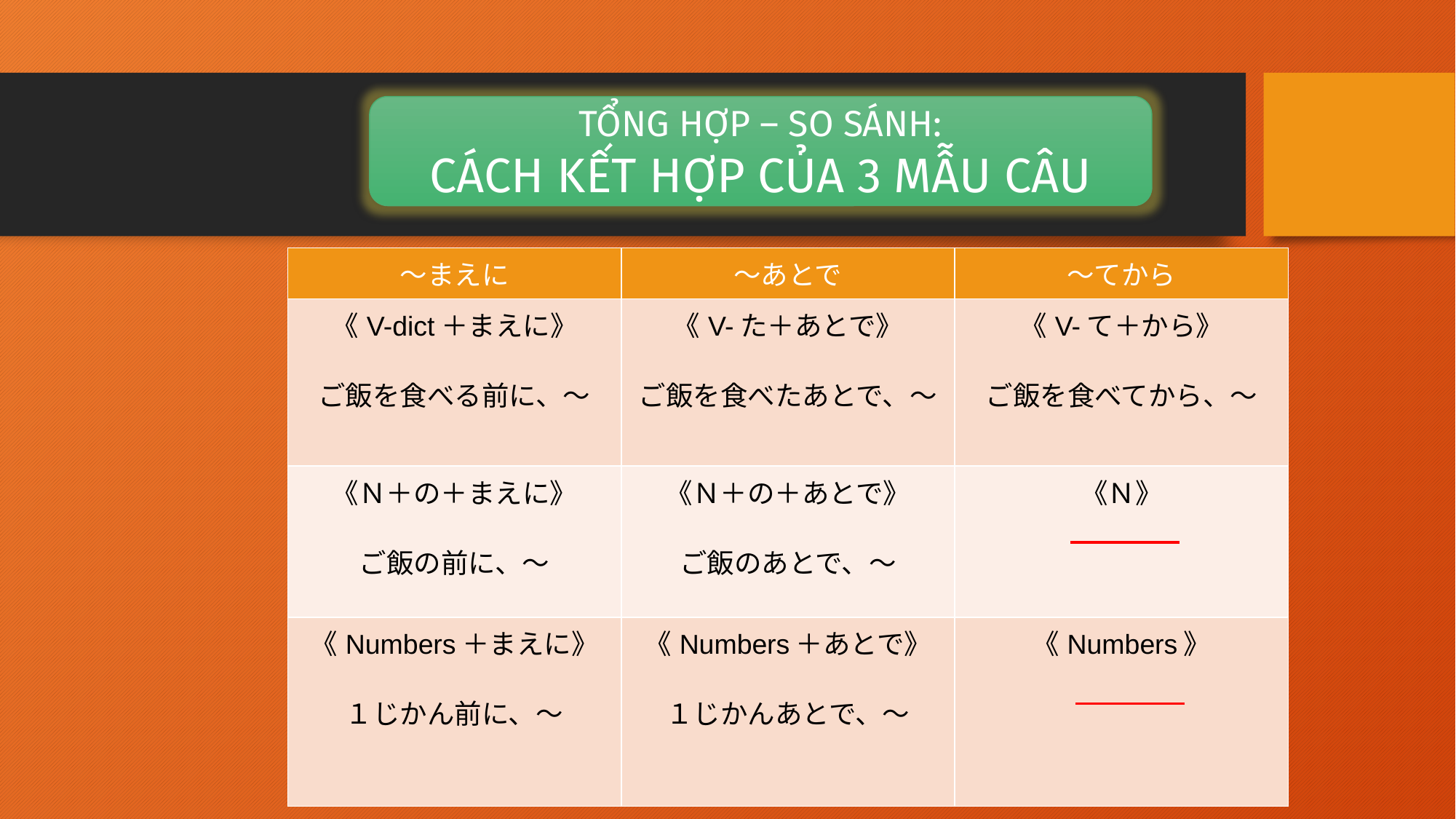

TỔNG HỢP – SO SÁNH:
CÁCH KẾT HỢP CỦA 3 MẪU CÂU
| ～まえに | ～あとで | ～てから |
| --- | --- | --- |
| 《V-dict＋まえに》 ご飯を食べる前に、～ | 《V-た＋あとで》 ご飯を食べたあとで、～ | 《V-て＋から》 ご飯を食べてから、～ |
| 《Ｎ＋の＋まえに》 ご飯の前に、～ | 《Ｎ＋の＋あとで》 ご飯のあとで、～ | 《Ｎ》 |
| 《Numbers＋まえに》 １じかん前に、～ | 《Numbers＋あとで》 １じかんあとで、～ | 《Numbers》 |